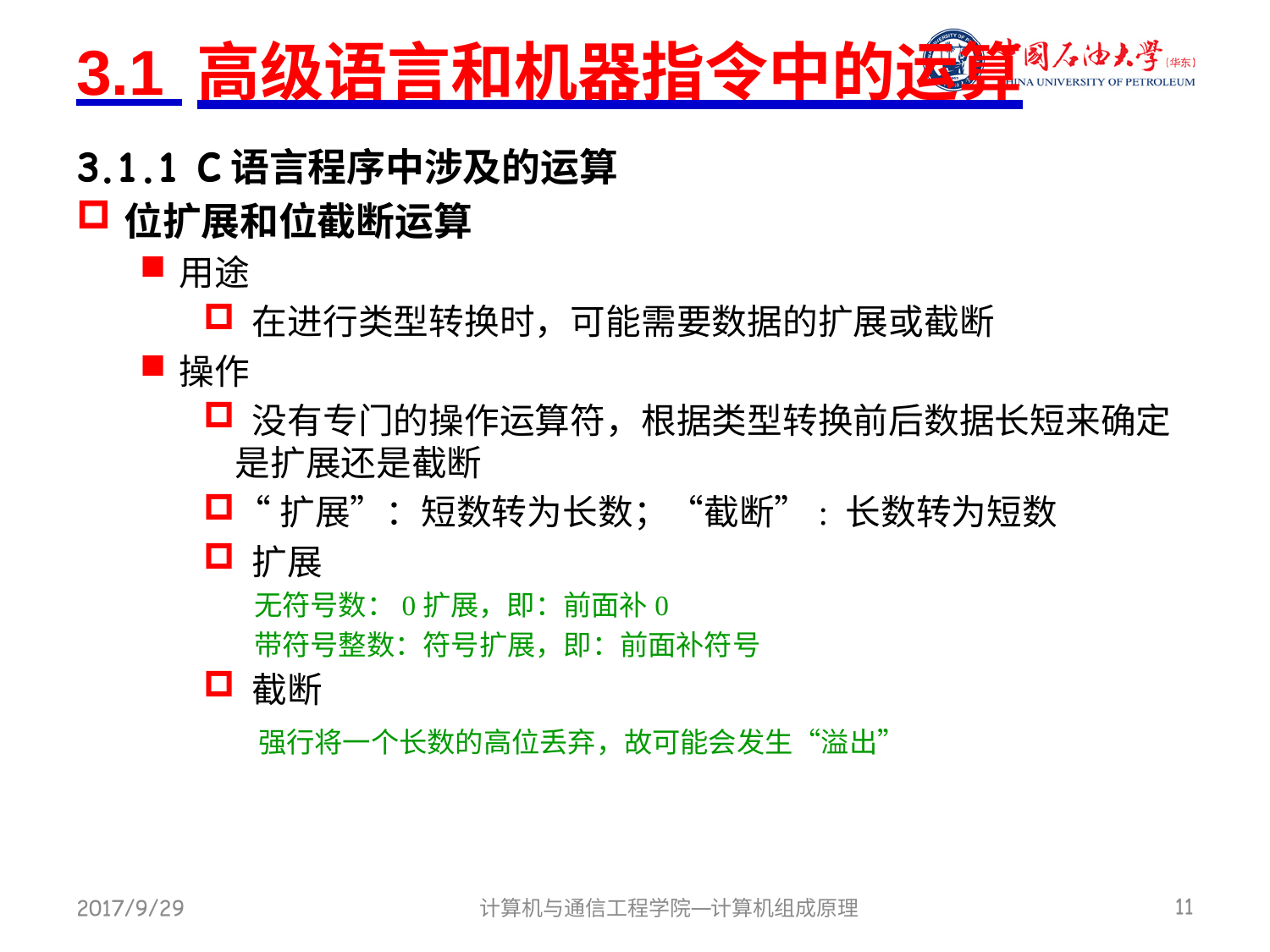

# 3.1 高级语言和机器指令中的运算
3.1.1 C语言程序中涉及的运算
位扩展和位截断运算
用途
 在进行类型转换时，可能需要数据的扩展或截断
操作
 没有专门的操作运算符，根据类型转换前后数据长短来确定是扩展还是截断
“扩展”：短数转为长数；“截断”: 长数转为短数
 扩展
       无符号数：0扩展，即：前面补0
       带符号整数：符号扩展，即：前面补符号
 截断
      强行将一个长数的高位丢弃，故可能会发生“溢出”

2017/9/29
计算机与通信工程学院—计算机组成原理
11